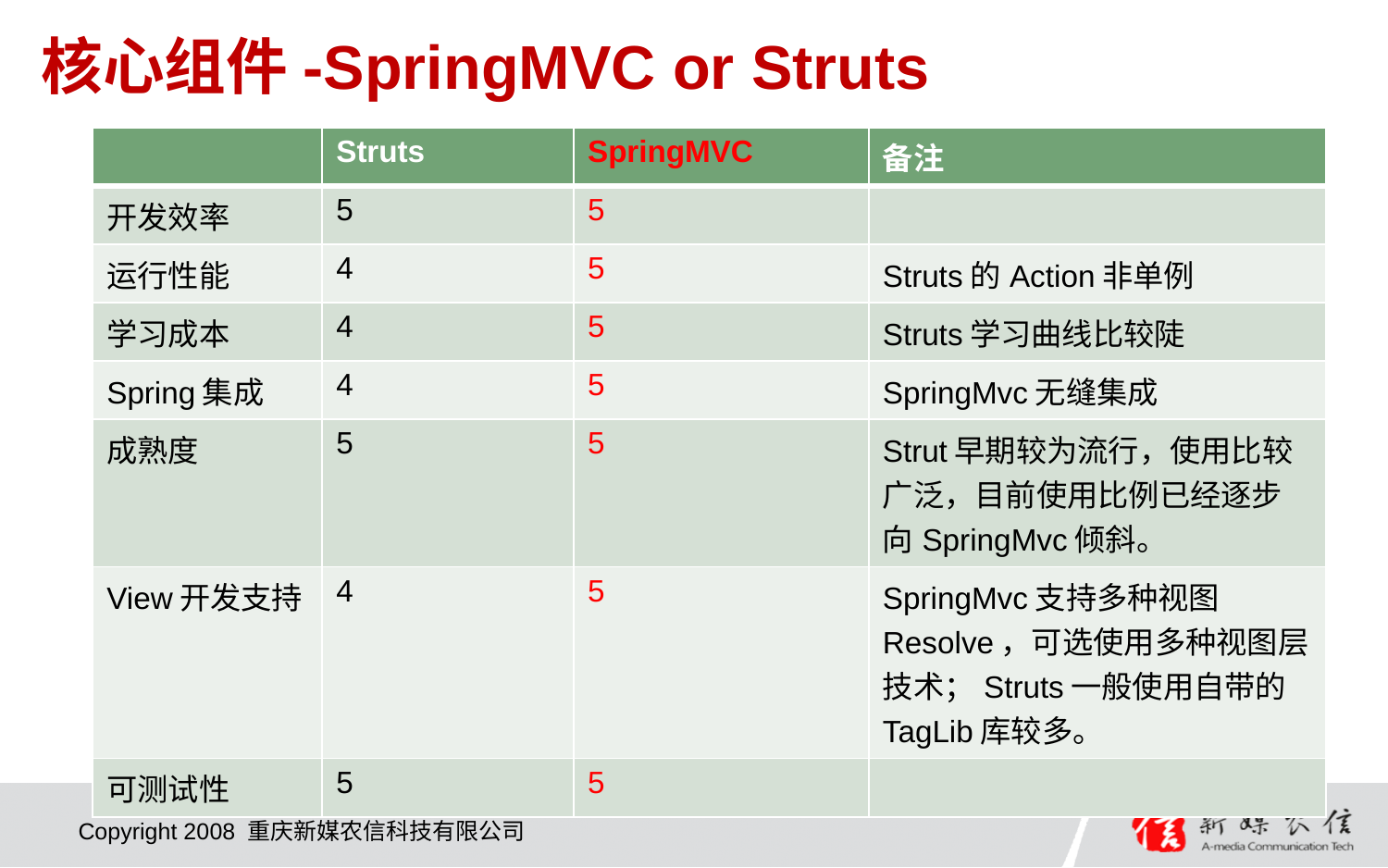

# 核心组件-SpringMVC or Struts
|  | Struts | SpringMVC | 备注 |
| --- | --- | --- | --- |
| 开发效率 | 5 | 5 |  |
| 运行性能 | 4 | 5 | Struts的Action非单例 |
| 学习成本 | 4 | 5 | Struts学习曲线比较陡 |
| Spring集成 | 4 | 5 | SpringMvc无缝集成 |
| 成熟度 | 5 | 5 | Strut早期较为流行，使用比较广泛，目前使用比例已经逐步向SpringMvc倾斜。 |
| View开发支持 | 4 | 5 | SpringMvc支持多种视图Resolve，可选使用多种视图层技术；Struts一般使用自带的TagLib库较多。 |
| 可测试性 | 5 | 5 |  |